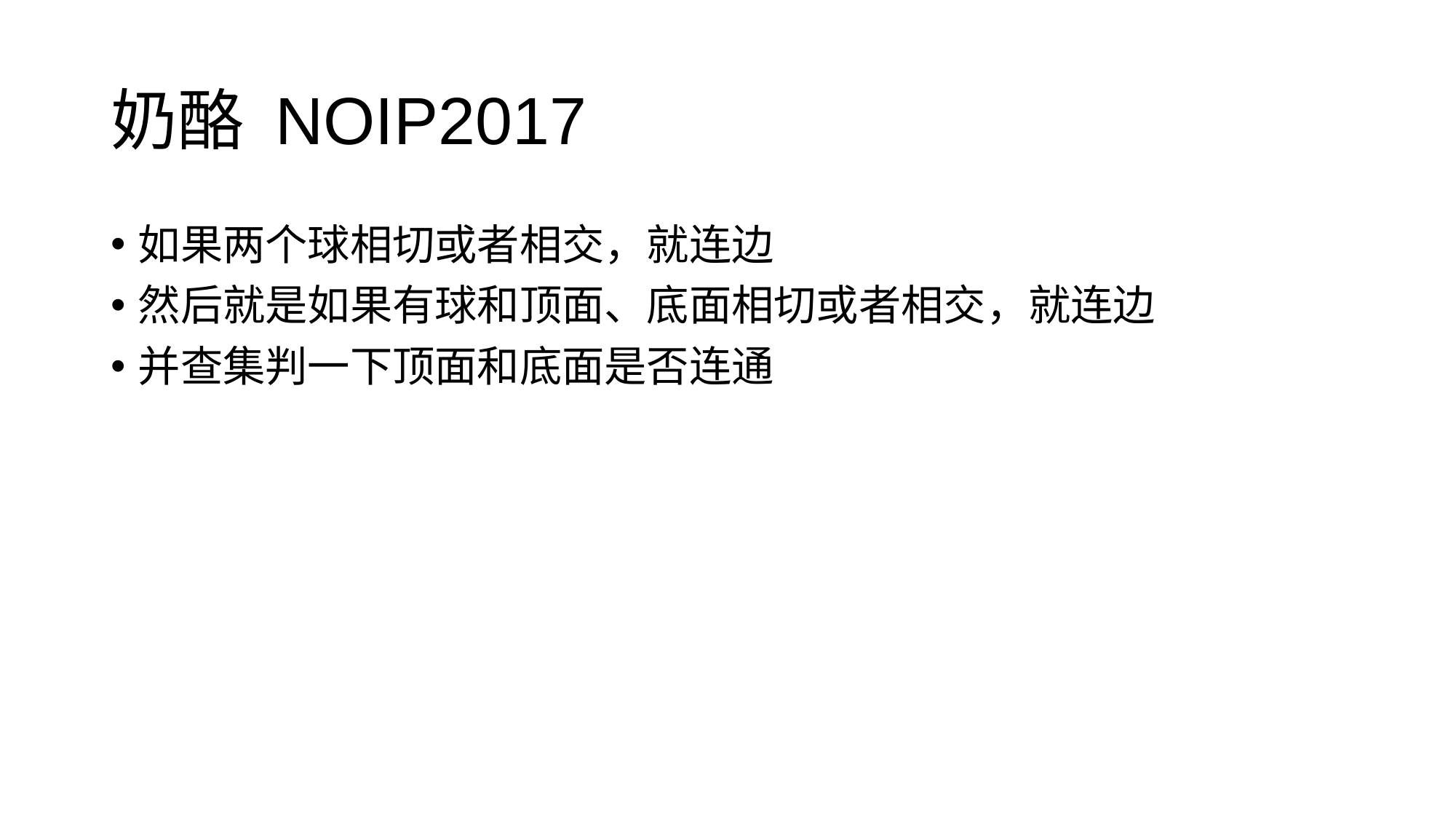

# 奶酪 NOIP2017
如果两个球相切或者相交，就连边
然后就是如果有球和顶面、底面相切或者相交，就连边
并查集判一下顶面和底面是否连通